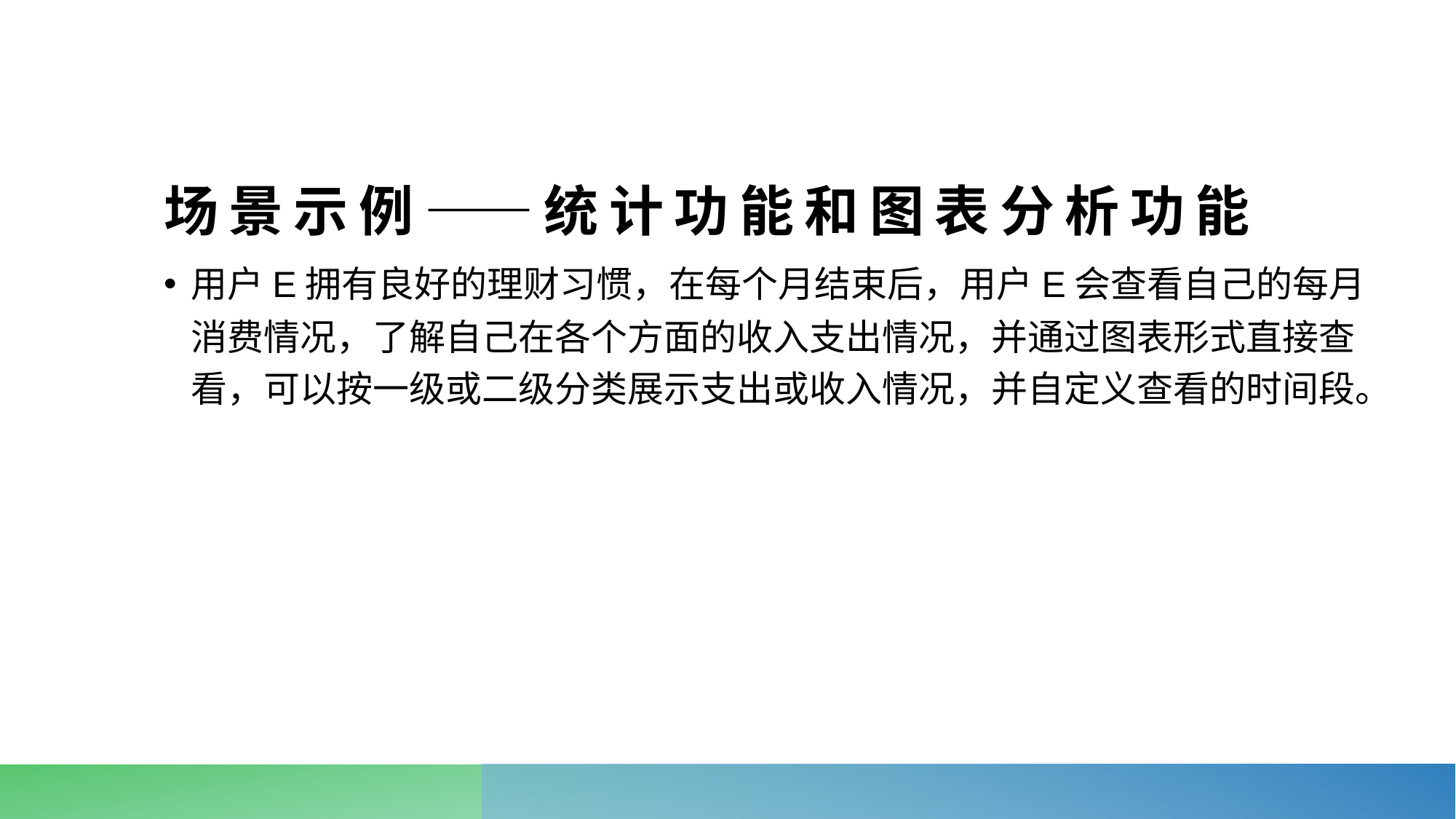

# 场景示例——统计功能和图表分析功能
用户E拥有良好的理财习惯，在每个月结束后，用户E会查看自己的每月消费情况，了解自己在各个方面的收入支出情况，并通过图表形式直接查看，可以按一级或二级分类展示支出或收入情况，并自定义查看的时间段。